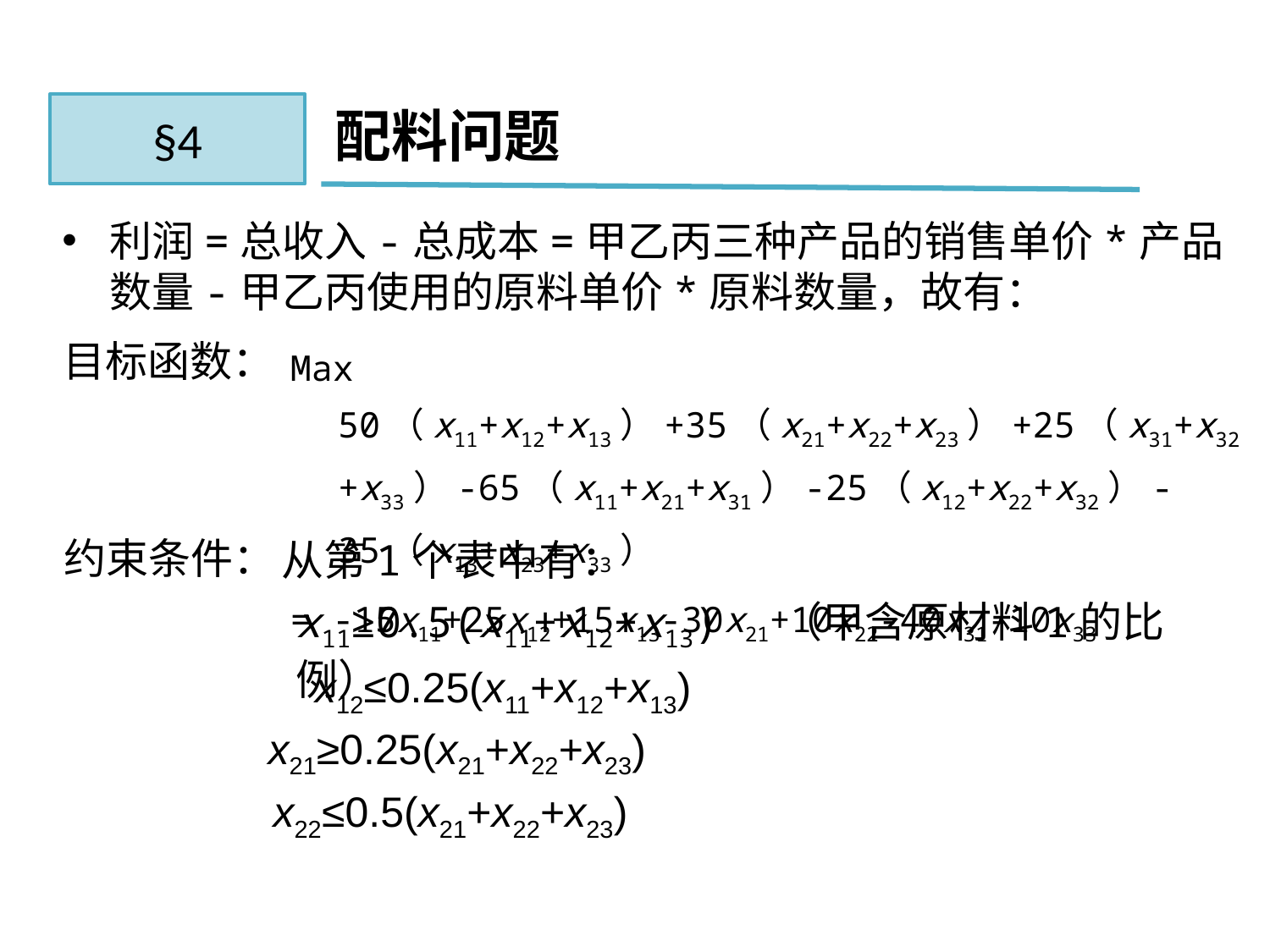

§4
配料问题
利润=总收入-总成本=甲乙丙三种产品的销售单价*产品数量-甲乙丙使用的原料单价*原料数量，故有：
Max 50（x11+x12+x13）+35（x21+x22+x23）+25（x31+x32+x33）-65（x11+x21+x31）-25（x12+x22+x32）-35（x13+x23+x33）
= -15x11+25x12+15x13-30x21+10x22-40x31-10x33
目标函数：
约束条件：
从第1个表中有：
x11≥0.5(x11+x12+x13)  （甲含原材料1的比例）
x12≤0.25(x11+x12+x13)
x21≥0.25(x21+x22+x23)
x22≤0.5(x21+x22+x23)